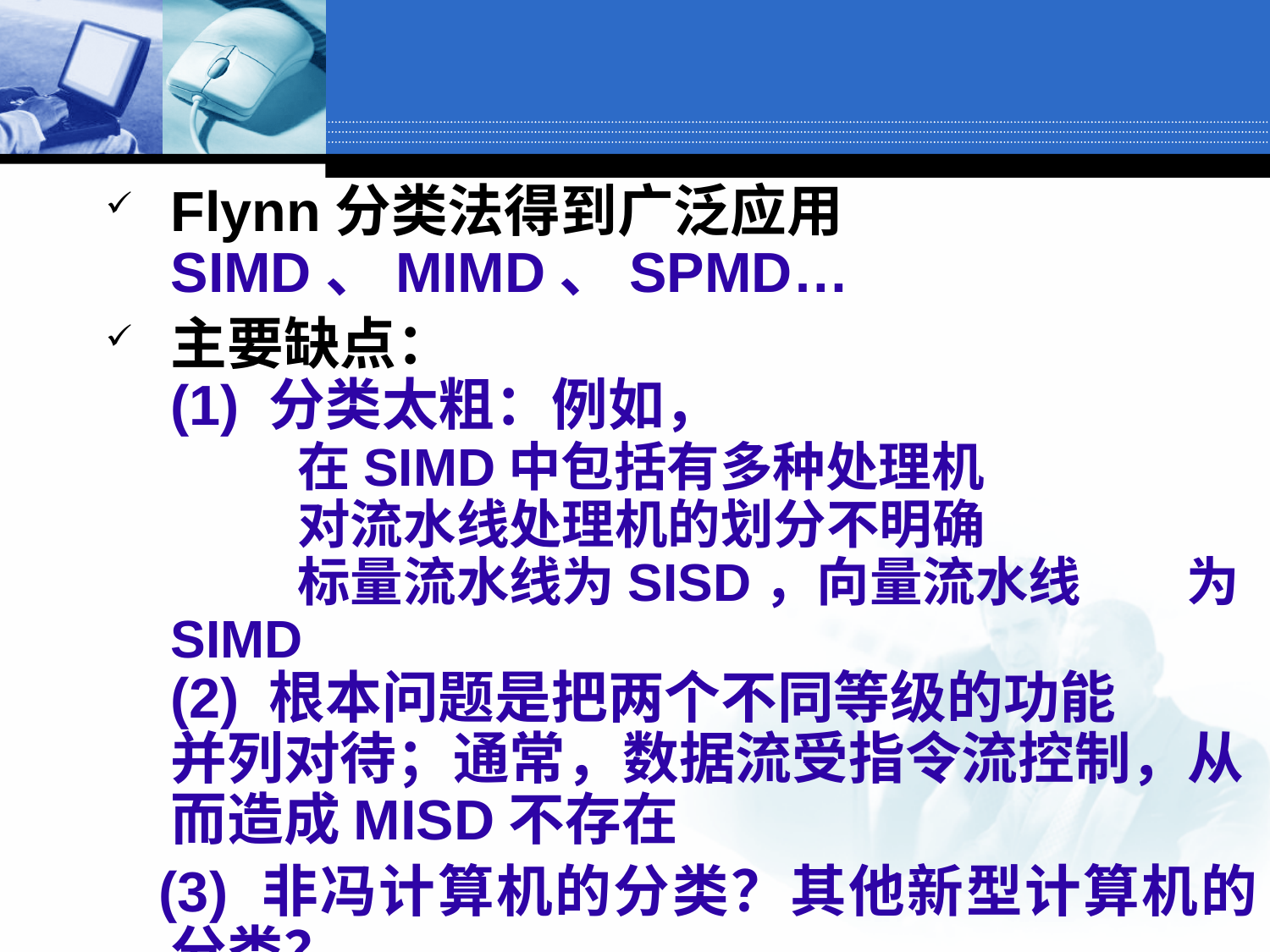

Flynn分类法得到广泛应用
SIMD、MIMD、SPMD…
主要缺点：
(1) 分类太粗：例如，
	在SIMD中包括有多种处理机
	对流水线处理机的划分不明确
	标量流水线为SISD，向量流水线	为SIMD
(2) 根本问题是把两个不同等级的功能       并列对待；通常，数据流受指令流控制，从而造成MISD不存在
   (3) 非冯计算机的分类？其他新型计算机的分类？